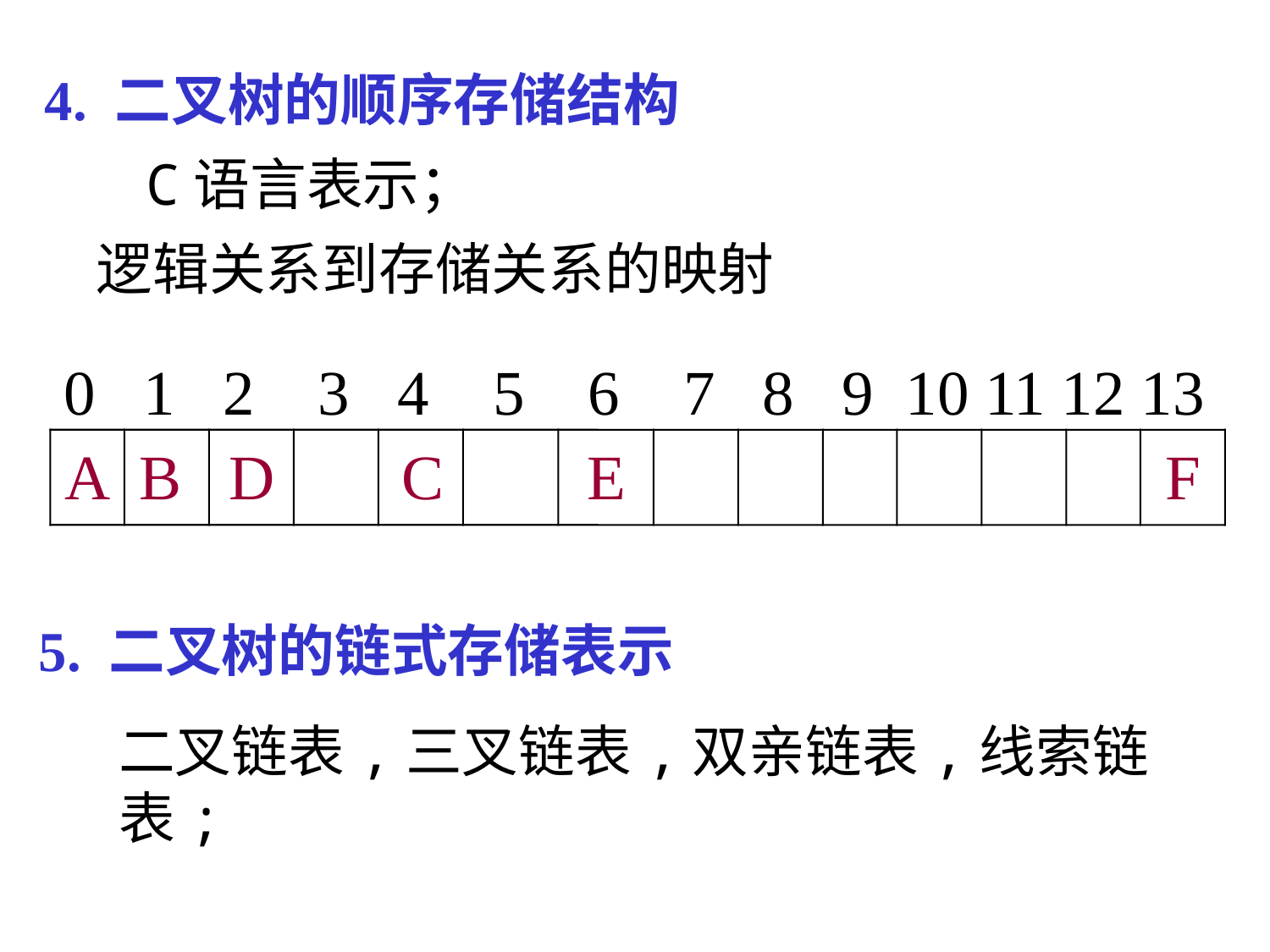

4. 二叉树的顺序存储结构
   C语言表示；
   逻辑关系到存储关系的映射

 0   1   2    3   4    5    6    7   8   9  10 11 12 13

 A  B   D        C         E                                  F

5. 二叉树的链式存储表示
二叉链表,三叉链表,双亲链表,线索链表;